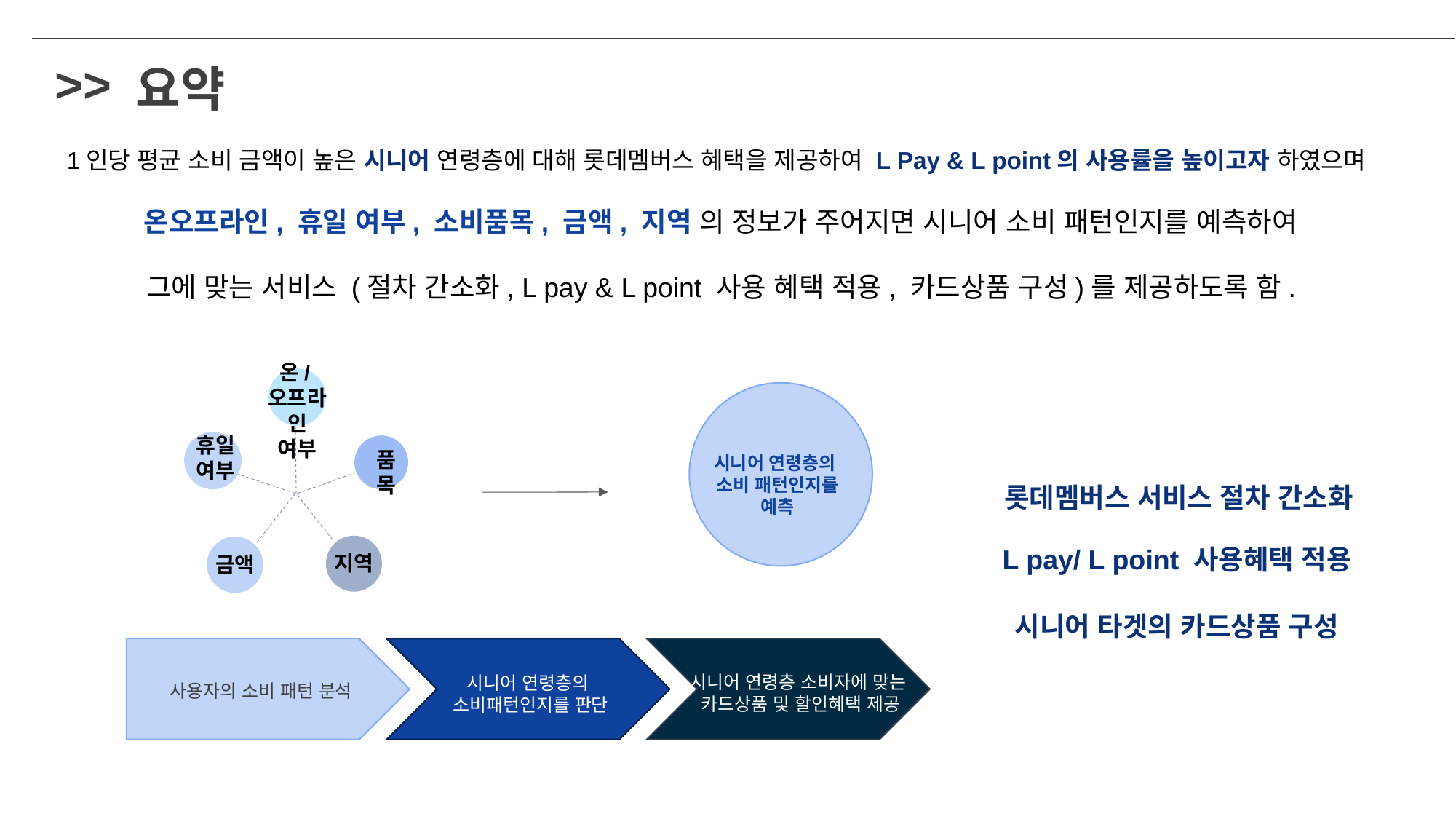

>>
요약
1인당 평균 소비 금액이 높은 시니어 연령층에 대해 롯데멤버스 혜택을 제공하여 L Pay & L point의 사용률을 높이고자 하였으며
온오프라인, 휴일 여부, 소비품목, 금액, 지역 의 정보가 주어지면 시니어 소비 패턴인지를 예측하여
그에 맞는 서비스 (절차 간소화, L pay & L point 사용 혜택 적용, 카드상품 구성)를 제공하도록 함.
온/오프라인
여부

휴일 여부
품목
시니어 연령층의
소비 패턴인지를 예측
롯데멤버스 서비스 절차 간소화
L pay/ L point 사용혜택 적용
지역
금액
시니어 타겟의 카드상품 구성

시니어 연령층 소비자에 맞는
카드상품 및 할인혜택 제공
시니어 연령층의
소비패턴인지를 판단
사용자의 소비 패턴 분석